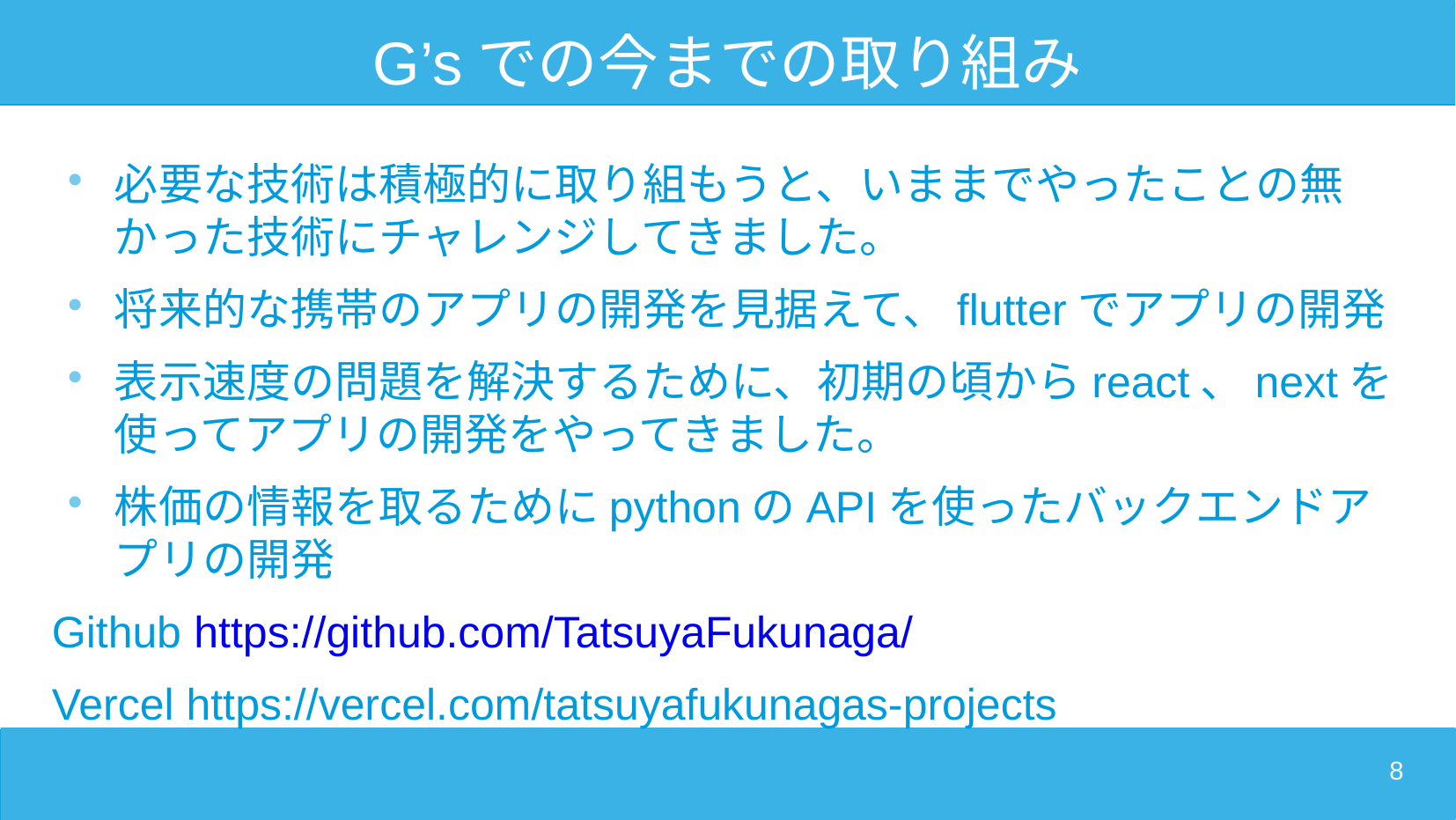

# G’sでの今までの取り組み
必要な技術は積極的に取り組もうと、いままでやったことの無かった技術にチャレンジしてきました。
将来的な携帯のアプリの開発を見据えて、flutterでアプリの開発
表示速度の問題を解決するために、初期の頃からreact、nextを使ってアプリの開発をやってきました。
株価の情報を取るためにpythonのAPIを使ったバックエンドアプリの開発
Github https://github.com/TatsuyaFukunaga/
Vercel https://vercel.com/tatsuyafukunagas-projects
8